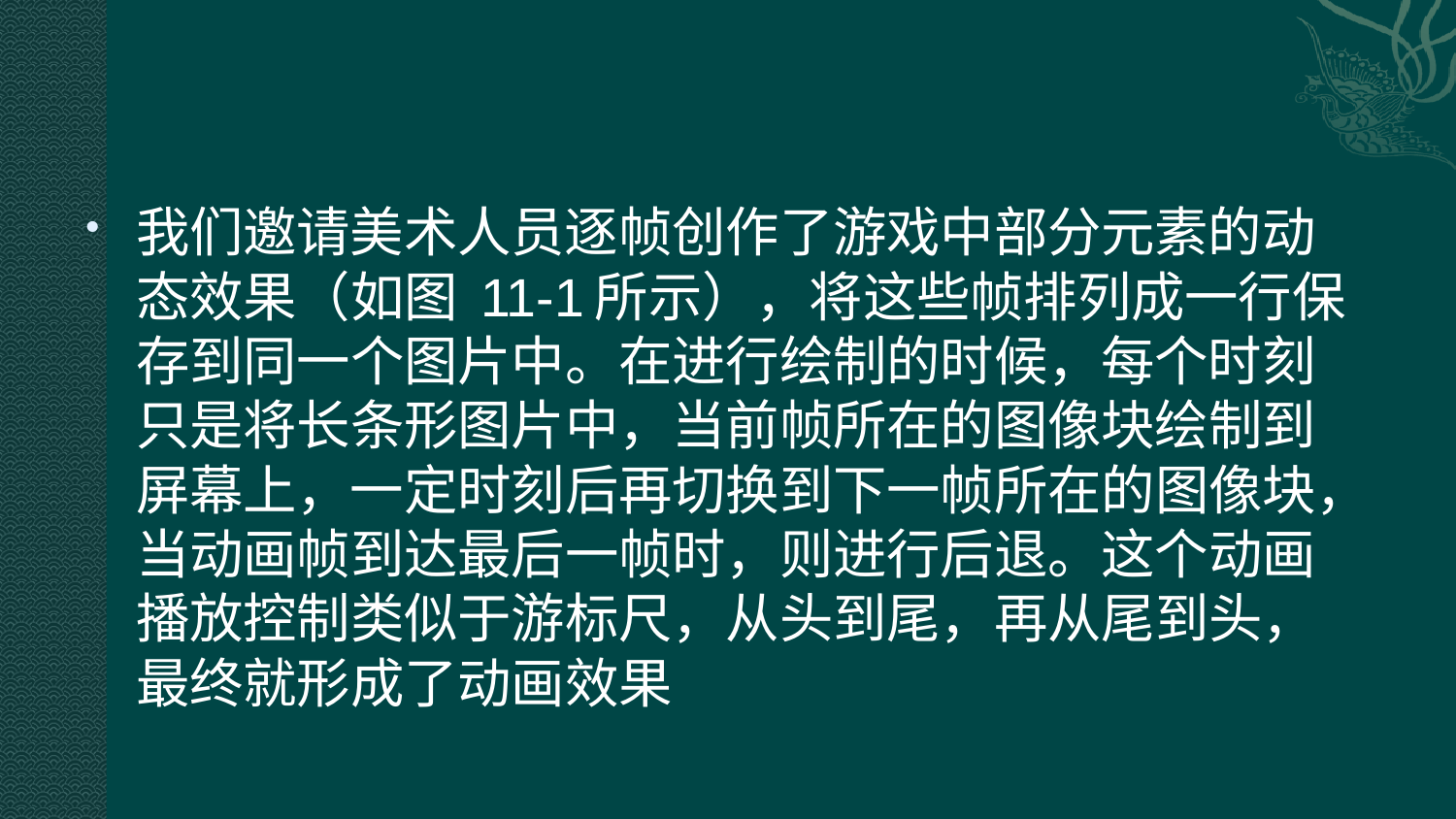

#
我们邀请美术人员逐帧创作了游戏中部分元素的动态效果（如图 11‑1所示），将这些帧排列成一行保存到同一个图片中。在进行绘制的时候，每个时刻只是将长条形图片中，当前帧所在的图像块绘制到屏幕上，一定时刻后再切换到下一帧所在的图像块，当动画帧到达最后一帧时，则进行后退。这个动画播放控制类似于游标尺，从头到尾，再从尾到头，最终就形成了动画效果